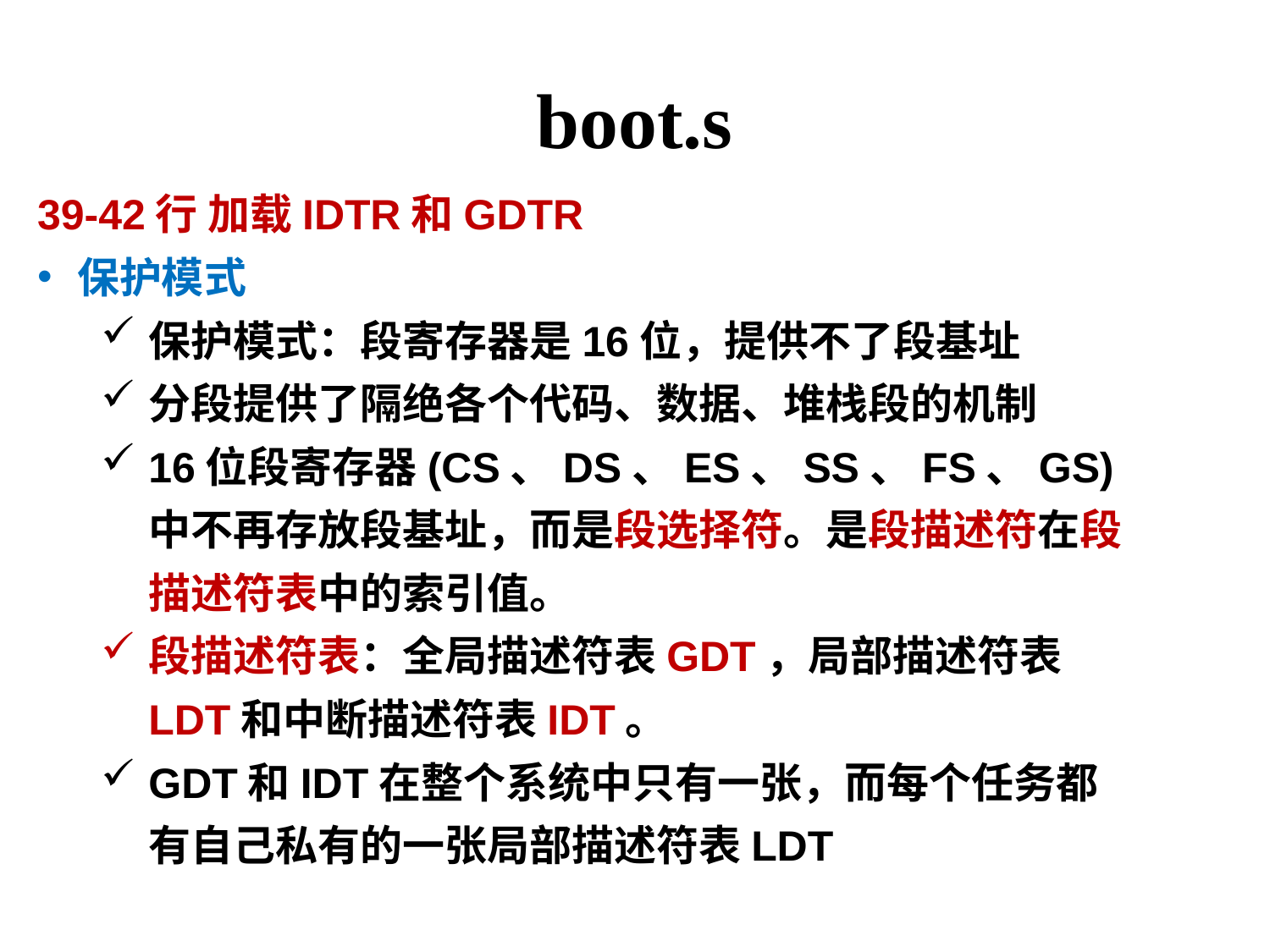

# boot.s
39-42行 加载IDTR和GDTR
保护模式
保护模式：段寄存器是16位，提供不了段基址
分段提供了隔绝各个代码、数据、堆栈段的机制
16位段寄存器(CS、DS、ES、SS、FS、GS)中不再存放段基址，而是段选择符。是段描述符在段描述符表中的索引值。
段描述符表：全局描述符表GDT，局部描述符表LDT和中断描述符表IDT。
GDT和IDT在整个系统中只有一张，而每个任务都有自己私有的一张局部描述符表LDT